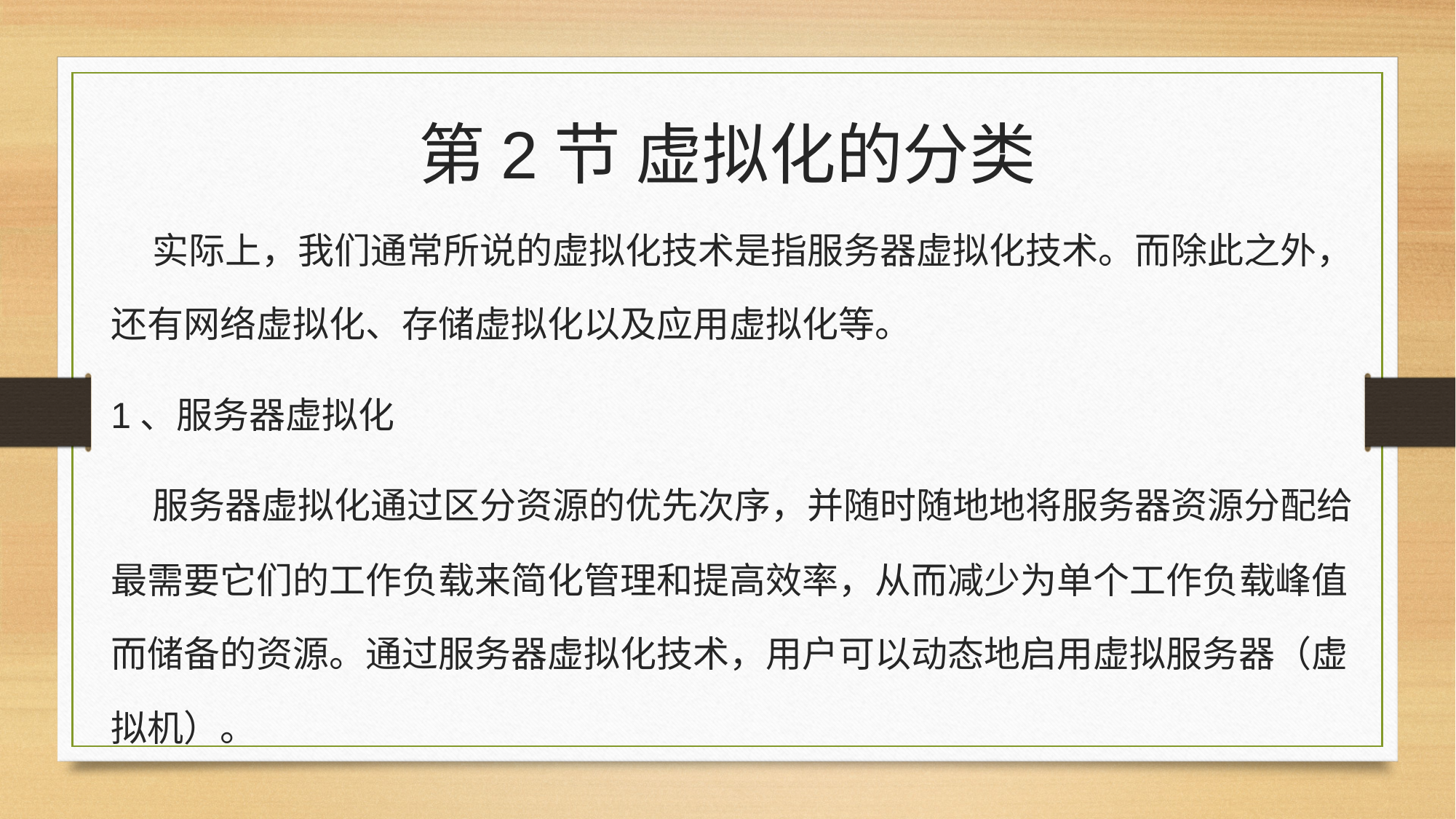

# 第2节 虚拟化的分类
    实际上，我们通常所说的虚拟化技术是指服务器虚拟化技术。而除此之外，还有网络虚拟化、存储虚拟化以及应用虚拟化等。
1、服务器虚拟化
    服务器虚拟化通过区分资源的优先次序，并随时随地地将服务器资源分配给最需要它们的工作负载来简化管理和提高效率，从而减少为单个工作负载峰值而储备的资源。通过服务器虚拟化技术，用户可以动态地启用虚拟服务器（虚拟机）。